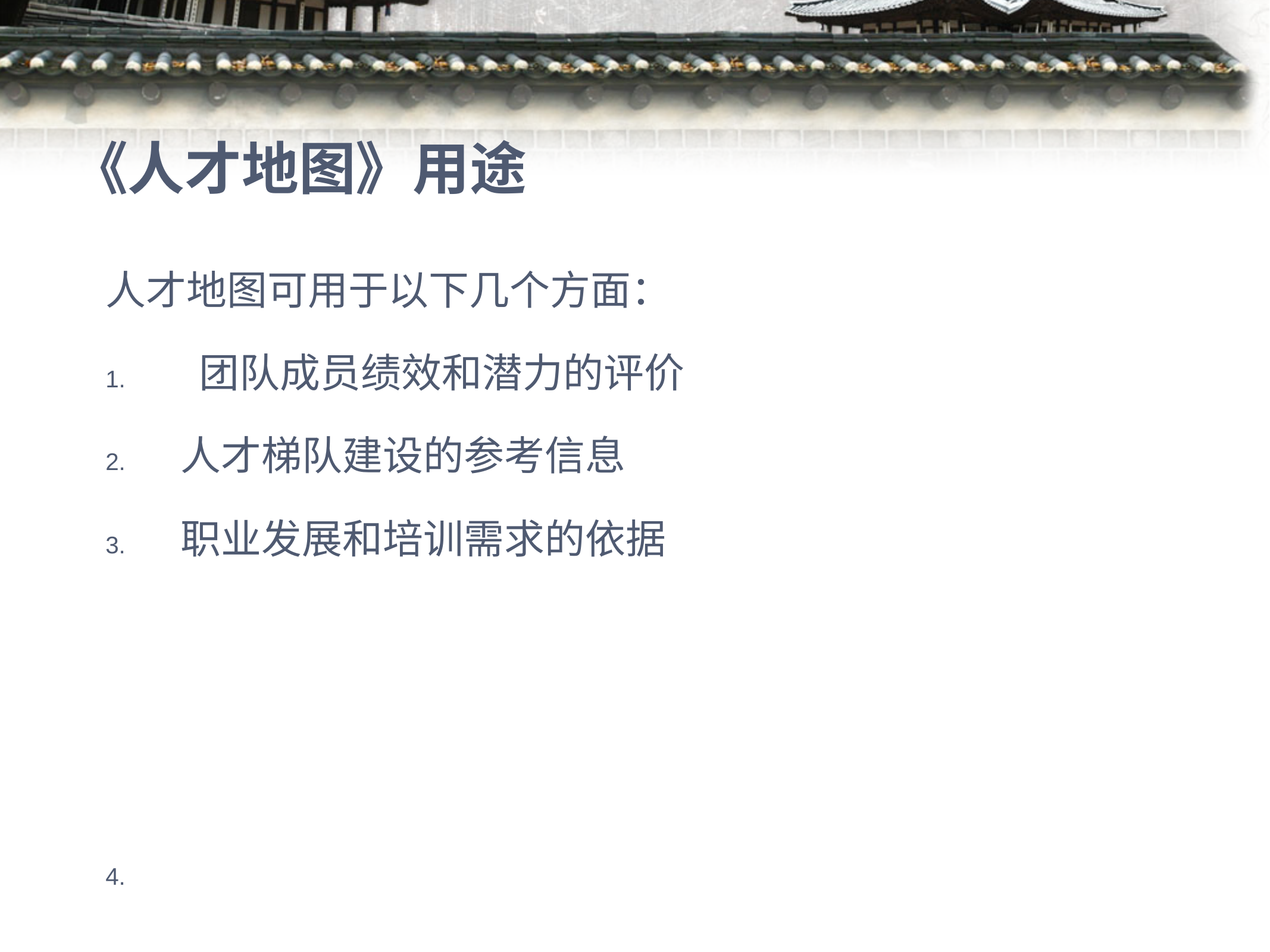

# 《人才地图》用途

人才地图可用于以下几个方面：
 团队成员绩效和潜力的评价
人才梯队建设的参考信息
职业发展和培训需求的依据